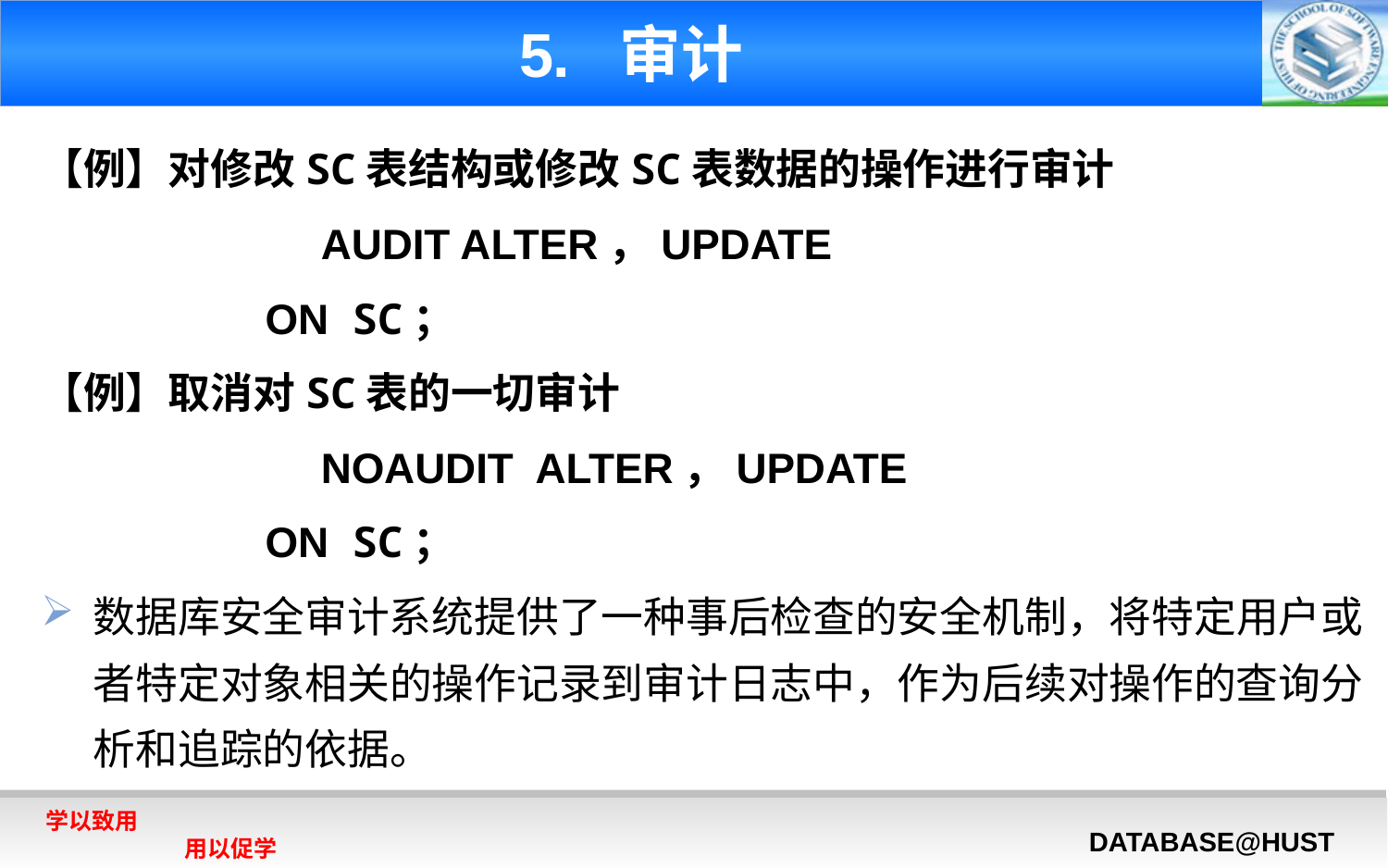

# 5.  审计
【例】对修改SC表结构或修改SC表数据的操作进行审计
           AUDIT ALTER，UPDATE
                   ON  SC；
【例】取消对SC表的一切审计
           NOAUDIT  ALTER，UPDATE
                   ON  SC；
数据库安全审计系统提供了一种事后检查的安全机制，将特定用户或者特定对象相关的操作记录到审计日志中，作为后续对操作的查询分析和追踪的依据。